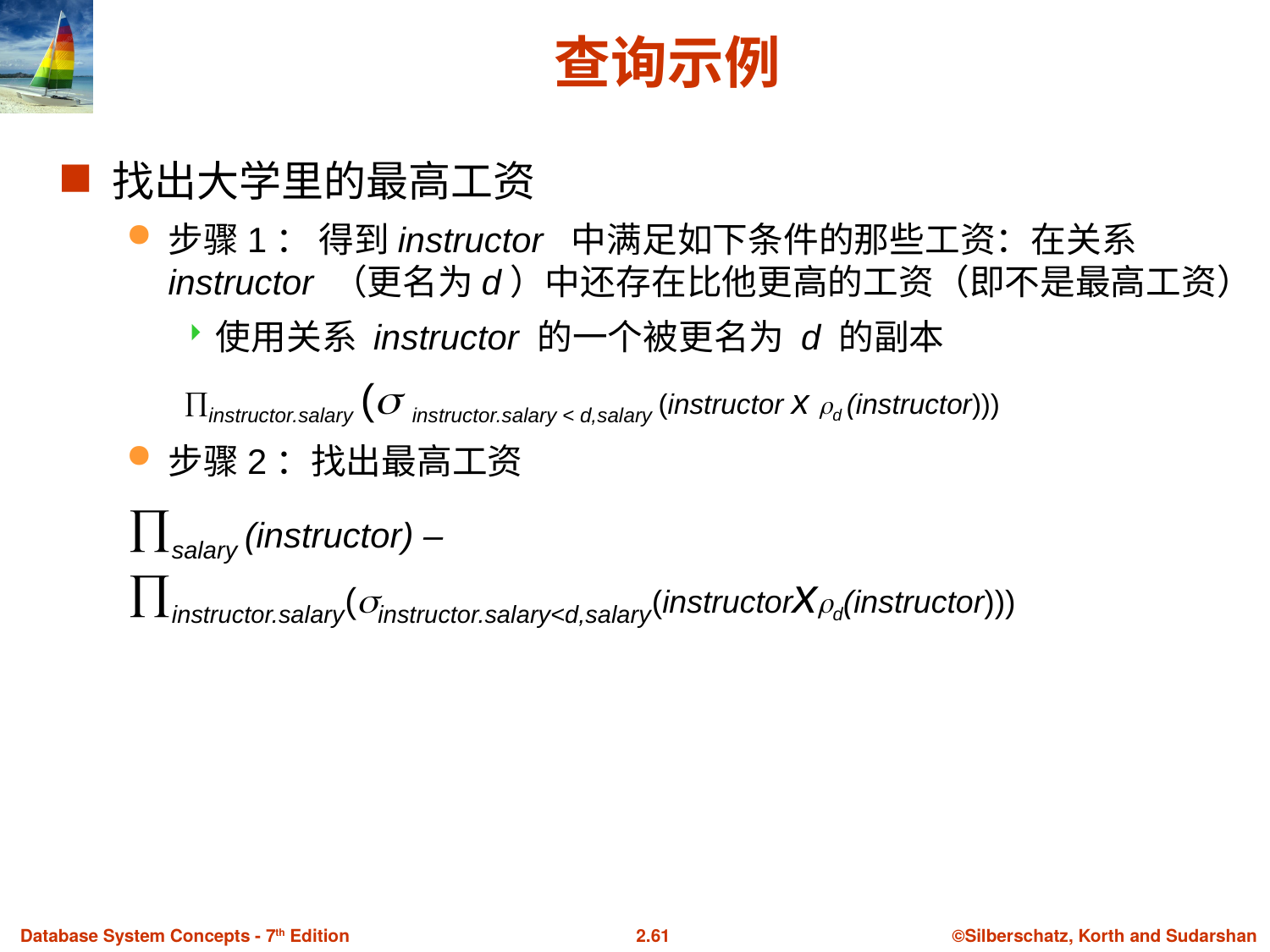

# 查询示例
找出大学里的最高工资
步骤1： 得到instructor  中满足如下条件的那些工资：在关系instructor （更名为d）中还存在比他更高的工资（即不是最高工资）
使用关系 instructor 的一个被更名为 d 的副本
∏instructor.salary (σ instructor.salary < d,salary (instructor x ρd (instructor)))
步骤2：找出最高工资
∏salary (instructor) –
∏instructor.salary(σinstructor.salary<d,salary(instructorxρd(instructor)))